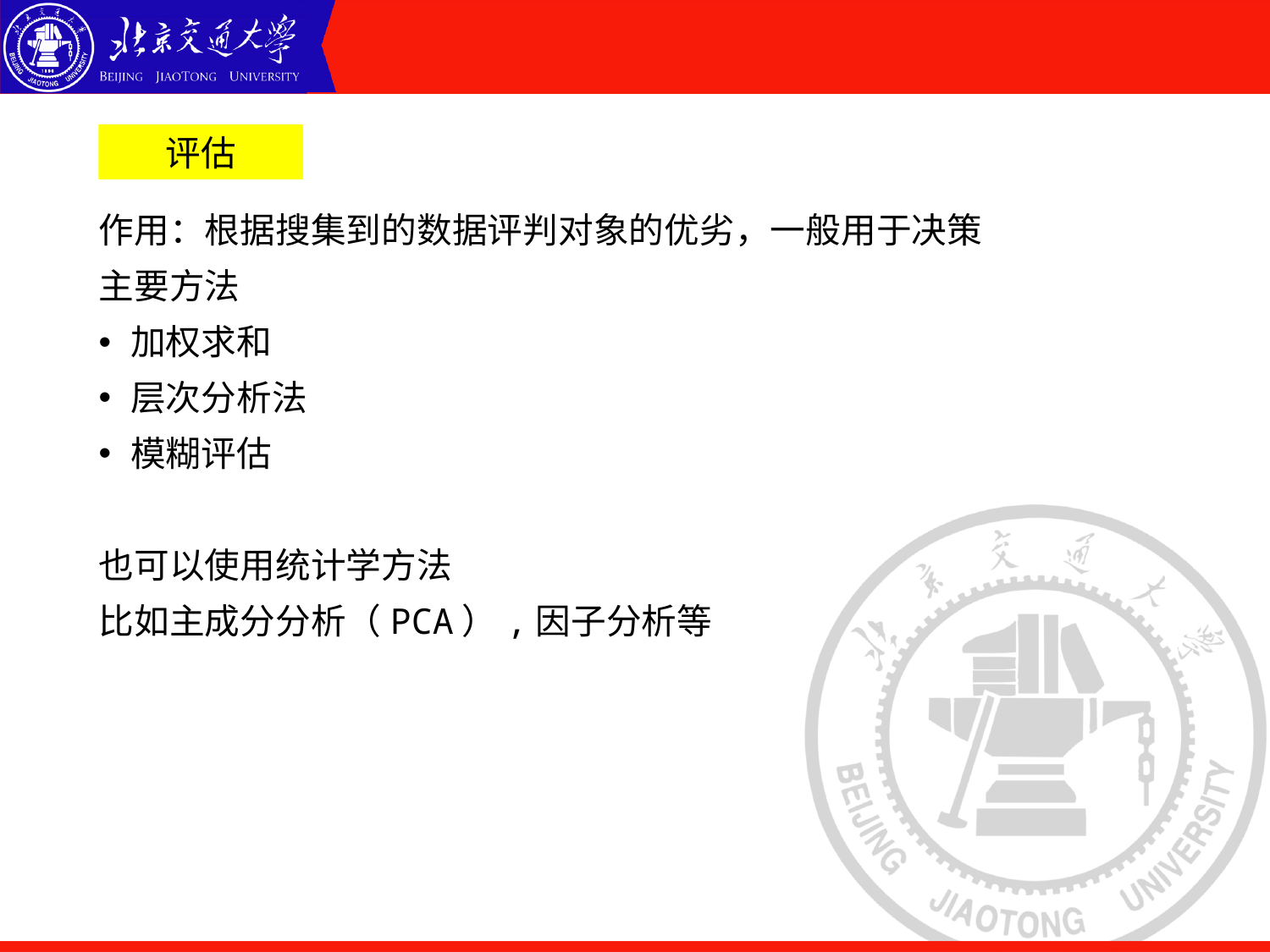

评估
作用：根据搜集到的数据评判对象的优劣，一般用于决策
主要方法
加权求和
层次分析法
模糊评估

也可以使用统计学方法
比如主成分分析（PCA）,因子分析等